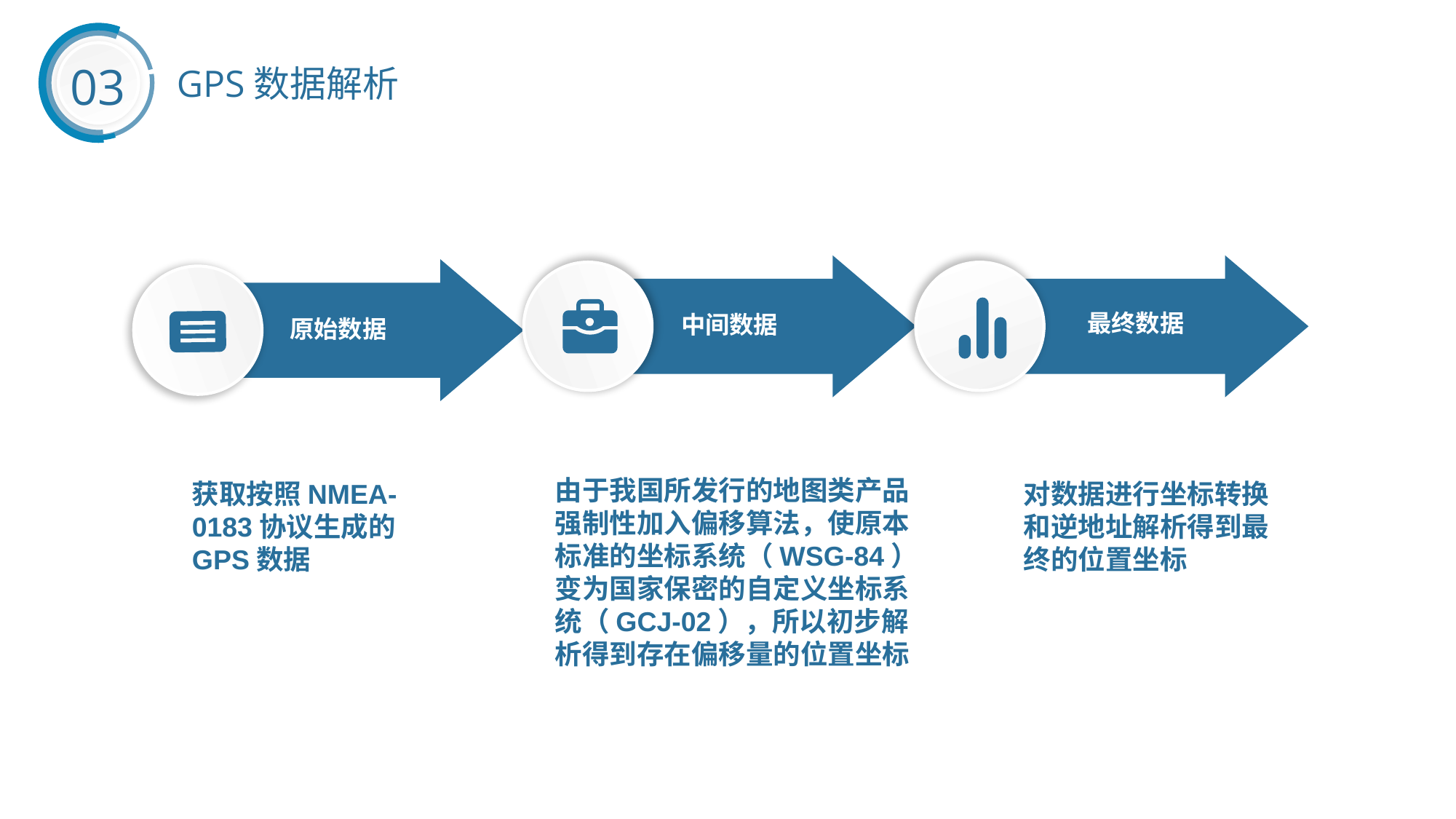

03
GPS数据解析
e7d195523061f1c0205959036996ad55c215b892a7aac5c0B9ADEF7896FB48F2EF97163A2DE1401E1875DEDC438B7864AD24CA23553DBBBD975DAF4CAD4A2592689FFB6CEE59FFA55B2702D0E5EE29CDDE744B5A58D848E290B0F3363EEEFF85AEACDB2C4783B3CFD20D9E72AC2F528B09A88B84C6E73CDEC5D6CB26D43C2398027A14BE9DBFE415

最终数据
03

中间数据

原始数据
由于我国所发行的地图类产品强制性加入偏移算法，使原本标准的坐标系统（WSG-84）变为国家保密的自定义坐标系统（GCJ-02），所以初步解析得到存在偏移量的位置坐标
获取按照NMEA-0183协议生成的GPS数据
对数据进行坐标转换和逆地址解析得到最终的位置坐标